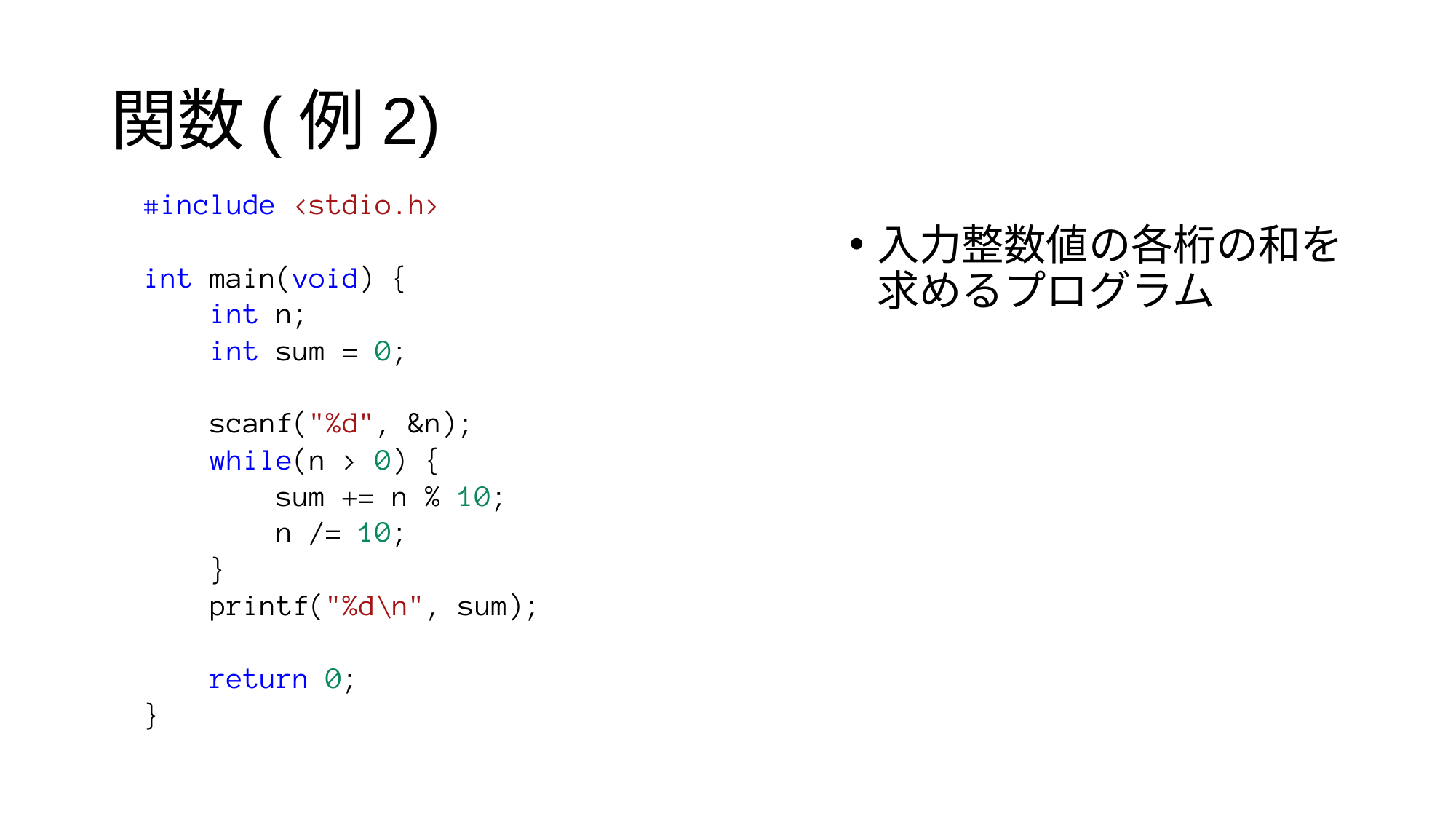

# 関数(例2)
#include <stdio.h>

int main(void) {
    int n;
    int sum = 0;

    scanf("%d", &n);
    while(n > 0) {
        sum += n % 10;
        n /= 10;
    }
    printf("%d\n", sum);

    return 0;
}
入力整数値の各桁の和を求めるプログラム